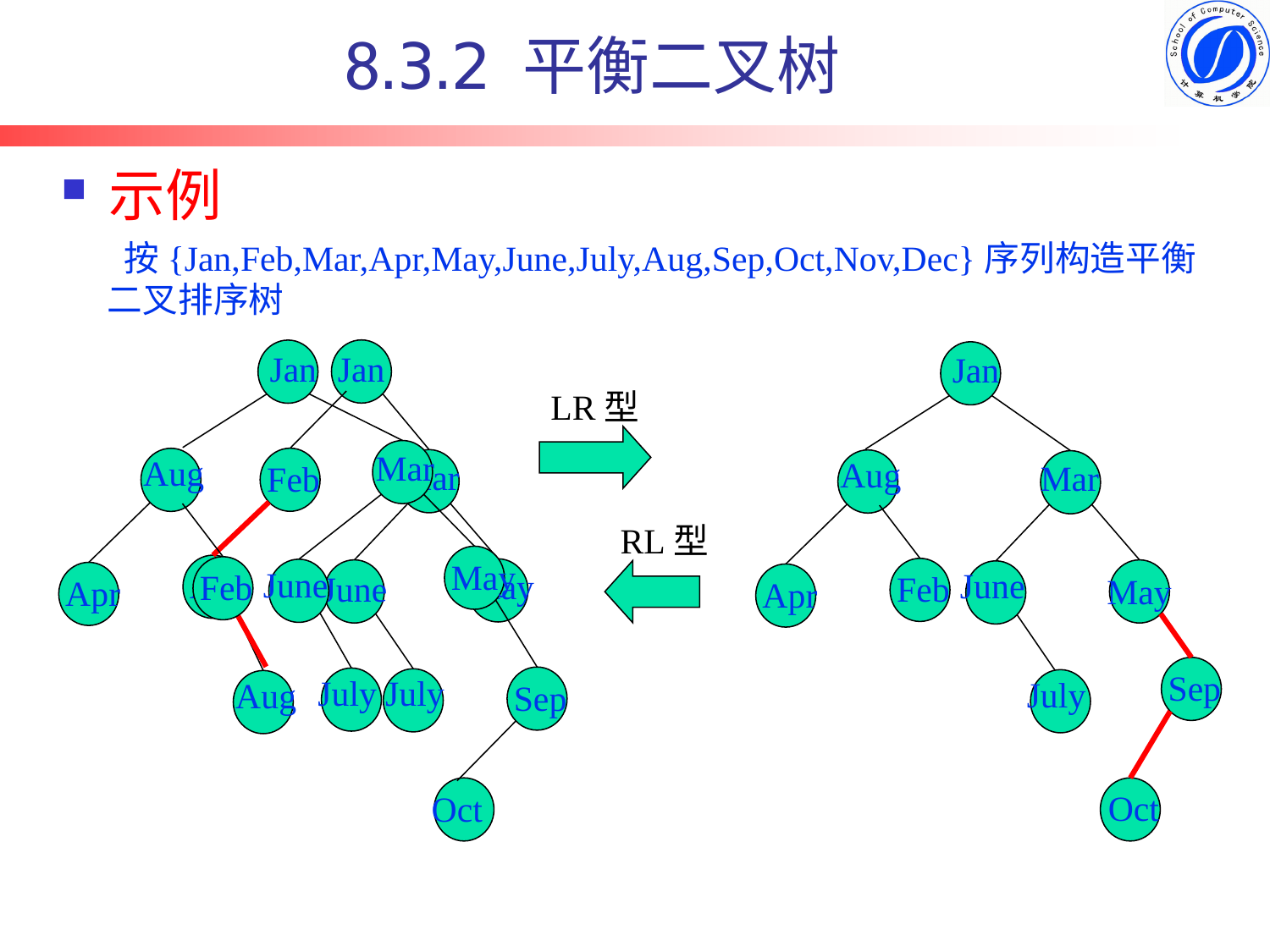

8.3.2 平衡二叉树
示例
 按{Jan,Feb,Mar,Apr,May,June,July,Aug,Sep,Oct,Nov,Dec}序列构造平衡二叉排序树

Jan

Feb
Mar

Apr
May

June
July

Aug

Jan

Mar

Aug

Apr

May
June

Feb
July

Sep

Oct
Jan

Mar

June

May
July

LR型

Aug

Apr
RL型

Feb

Sep

Oct